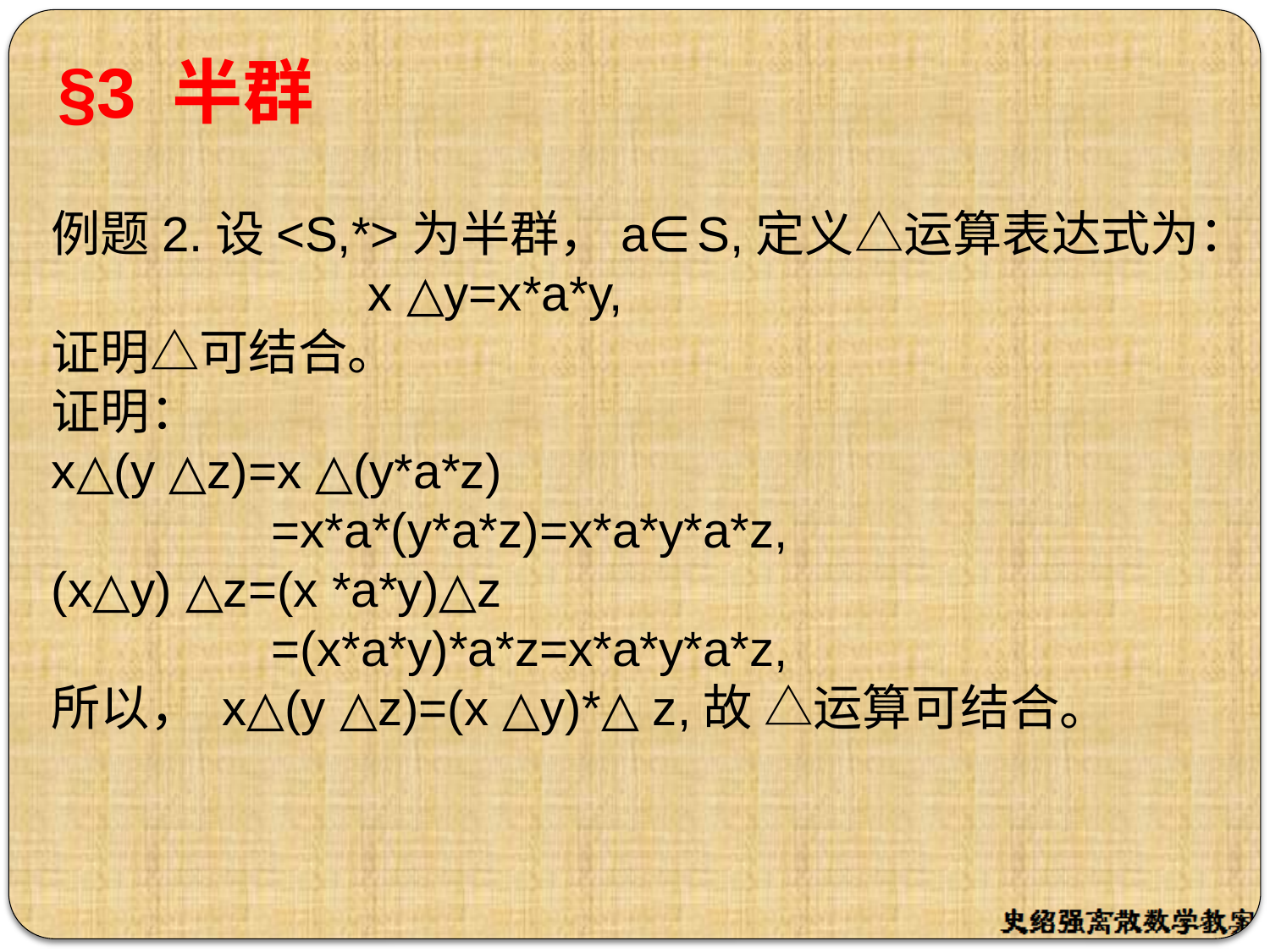

# §3 半群
例题2.设<S,*>为半群，a∈S,定义△运算表达式为：
                       x △y=x*a*y,
证明△可结合。
证明：
x△(y △z)=x △(y*a*z)
                =x*a*(y*a*z)=x*a*y*a*z,
(x△y) △z=(x *a*y)△z
                =(x*a*y)*a*z=x*a*y*a*z,
所以， x△(y △z)=(x △y)*△ z,故 △运算可结合。